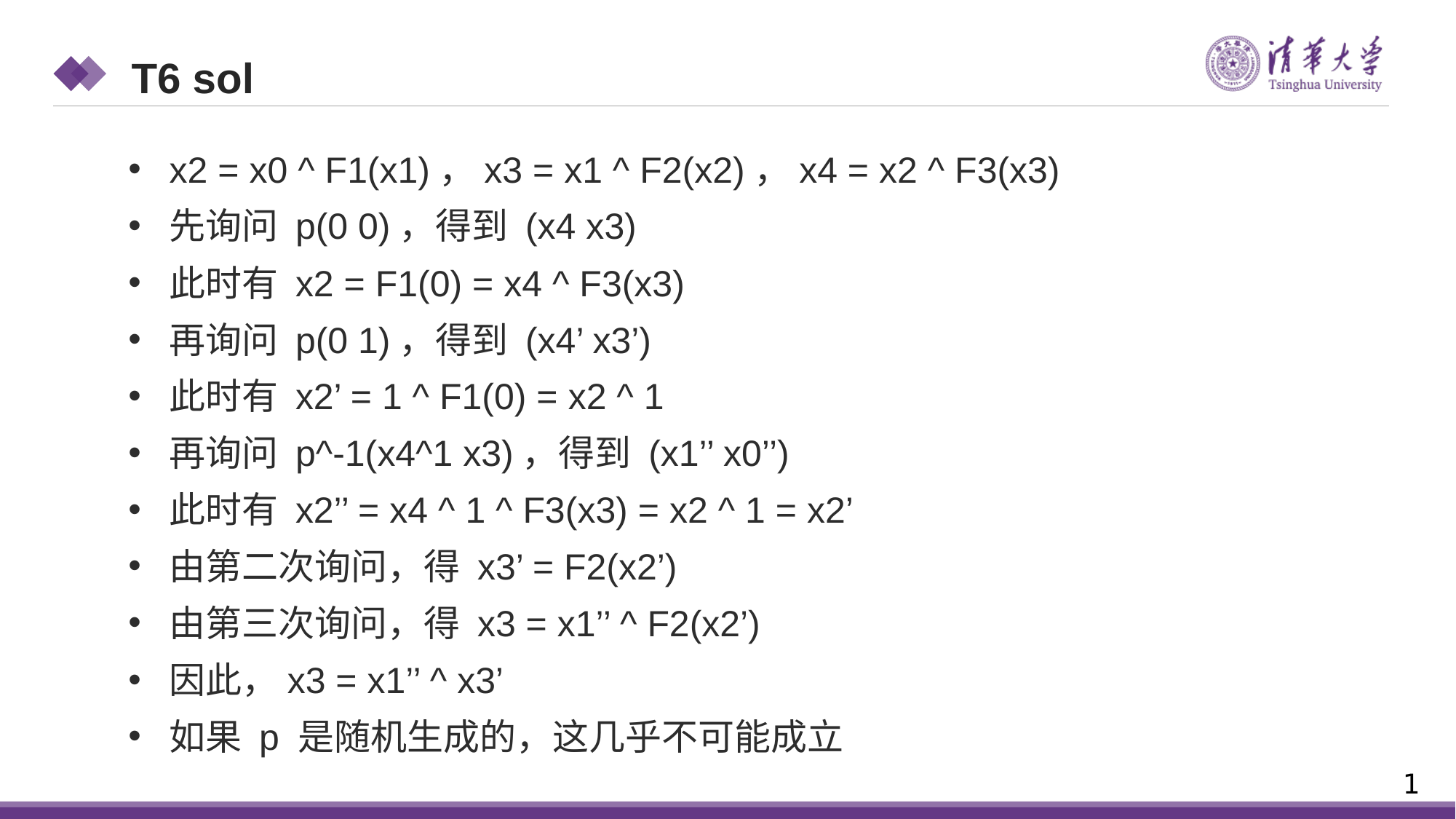

T6 sol
x2 = x0 ^ F1(x1)，x3 = x1 ^ F2(x2)，x4 = x2 ^ F3(x3)
先询问 p(0 0)，得到 (x4 x3)
此时有 x2 = F1(0) = x4 ^ F3(x3)
再询问 p(0 1)，得到 (x4’ x3’)
此时有 x2’ = 1 ^ F1(0) = x2 ^ 1
再询问 p^-1(x4^1 x3)，得到 (x1’’ x0’’)
此时有 x2’’ = x4 ^ 1 ^ F3(x3) = x2 ^ 1 = x2’
由第二次询问，得 x3’ = F2(x2’)
由第三次询问，得 x3 = x1’’ ^ F2(x2’)
因此，x3 = x1’’ ^ x3’
如果 p 是随机生成的，这几乎不可能成立
1